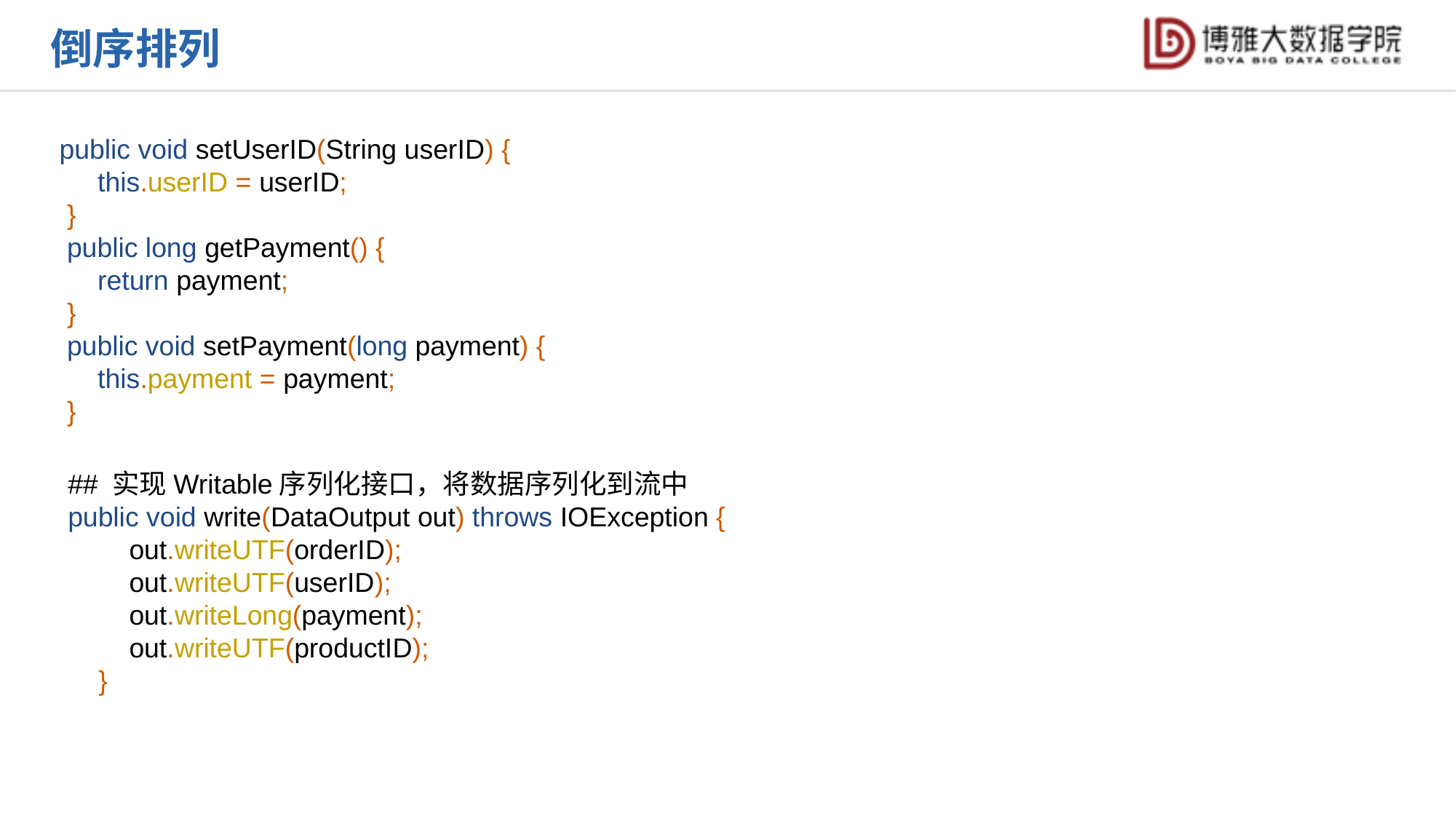

倒序排列
   public void setUserID(String userID) {
        this.userID = userID;
    }
    public long getPayment() {
        return payment;
    }
    public void setPayment(long payment) {
        this.payment = payment;
    }
## 实现Writable序列化接口，将数据序列化到流中
public void write(DataOutput out) throws IOException {
        out.writeUTF(orderID);
        out.writeUTF(userID);
        out.writeLong(payment);
        out.writeUTF(productID);
    }